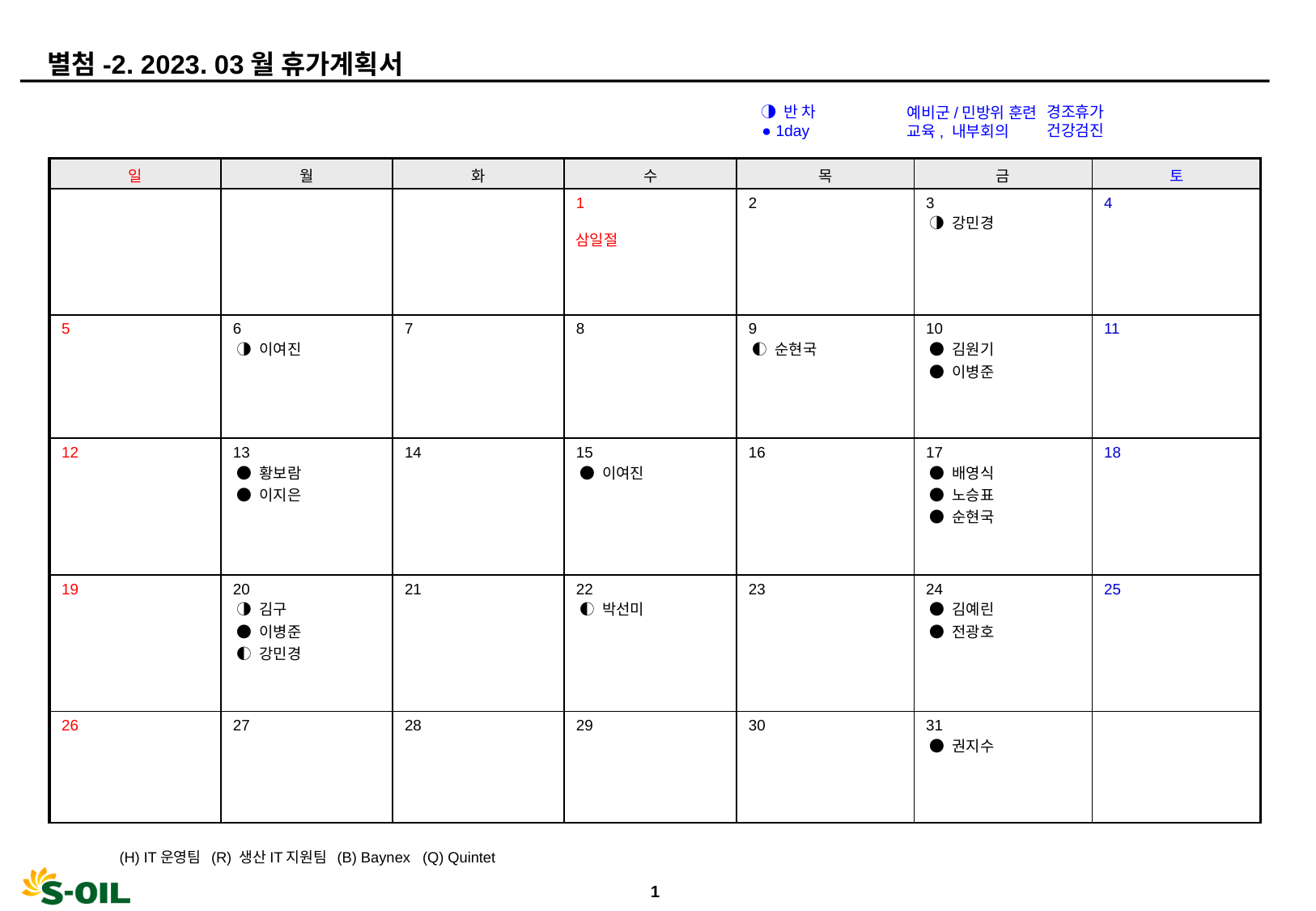

별첨-2. 2023. 03월 휴가계획서
 ◑ 반 차
 ● 1day
경조휴가
건강검진
예비군/민방위 훈련
교육, 내부회의
| 일 | 월 | 화 | 수 | 목 | 금 | 토 |
| --- | --- | --- | --- | --- | --- | --- |
|  |  |  | 1 삼일절 | 2 | 3 ◑ 강민경 | 4 |
| 5 | 6 ◑ 이여진 | 7 | 8 | 9 ◐ 순현국 | 10 ● 김원기 ● 이병준 | 11 |
| 12 | 13 ● 황보람 ● 이지은 | 14 | 15 ● 이여진 | 16 | 17 ● 배영식 ● 노승표 ● 순현국 | 18 |
| 19 | 20 ◑ 김구 ● 이병준 ◐ 강민경 | 21 | 22 ◐ 박선미 | 23 | 24 ● 김예린 ● 전광호 | 25 |
| 26 | 27 | 28 | 29 | 30 | 31 ● 권지수 |  |
(H) IT운영팀  (R) 생산IT지원팀  (B) Baynex   (Q) Quintet